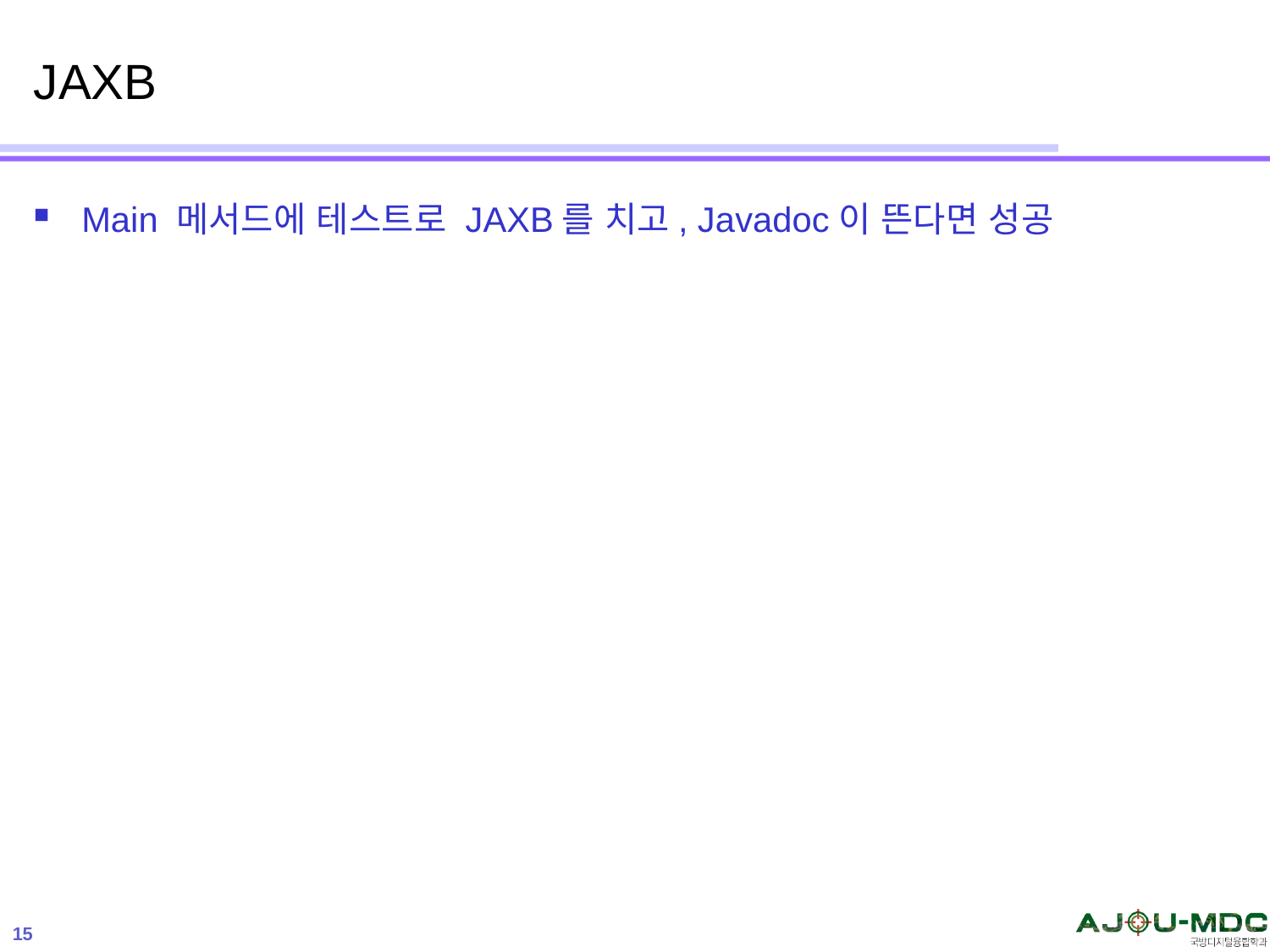

# JAXB
Main 메서드에 테스트로 JAXB를 치고, Javadoc이 뜬다면 성공

15